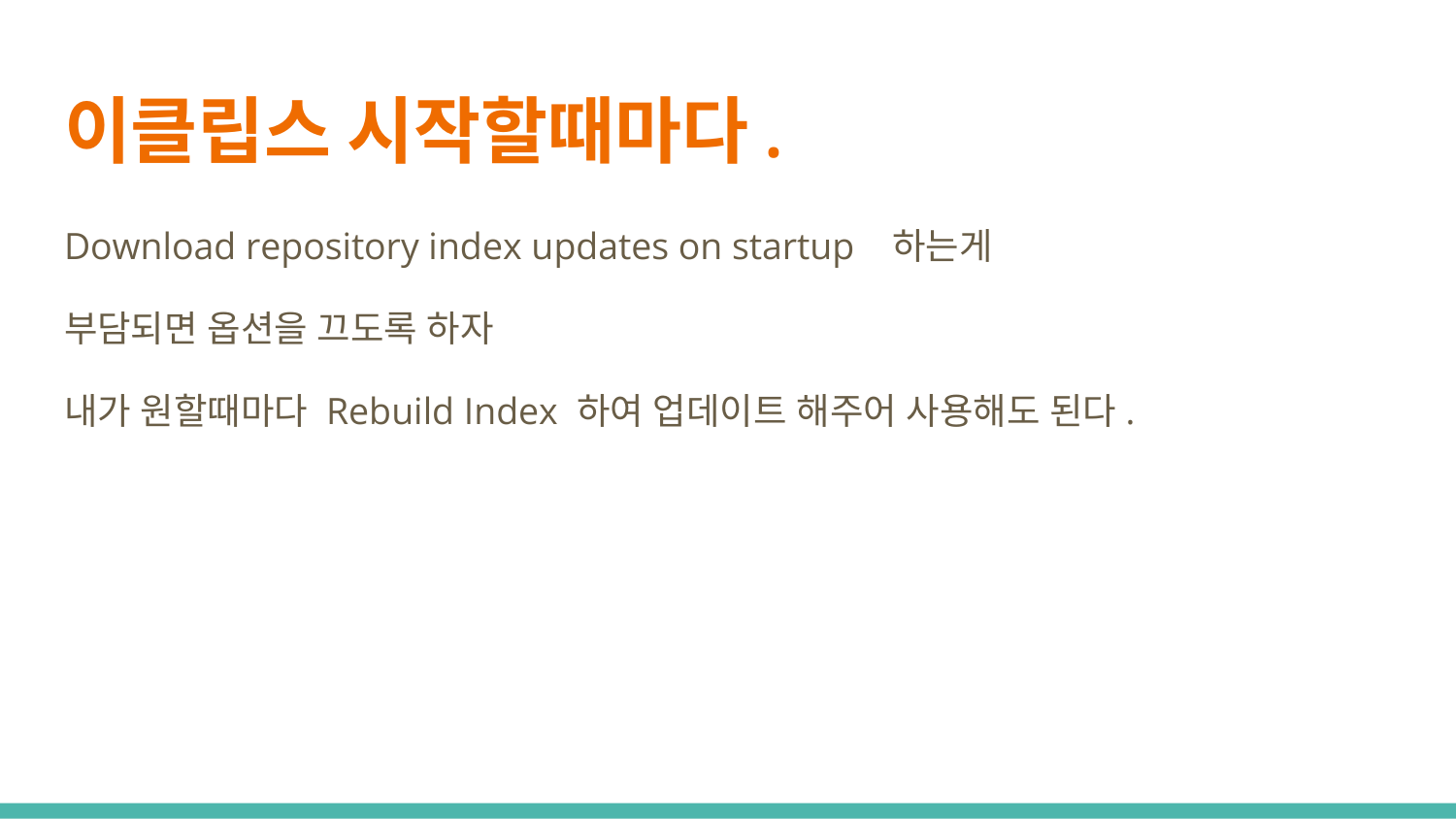

# 이클립스 시작할때마다.
Download repository index updates on startup   하는게
부담되면 옵션을 끄도록 하자
내가 원할때마다 Rebuild Index 하여 업데이트 해주어 사용해도 된다.